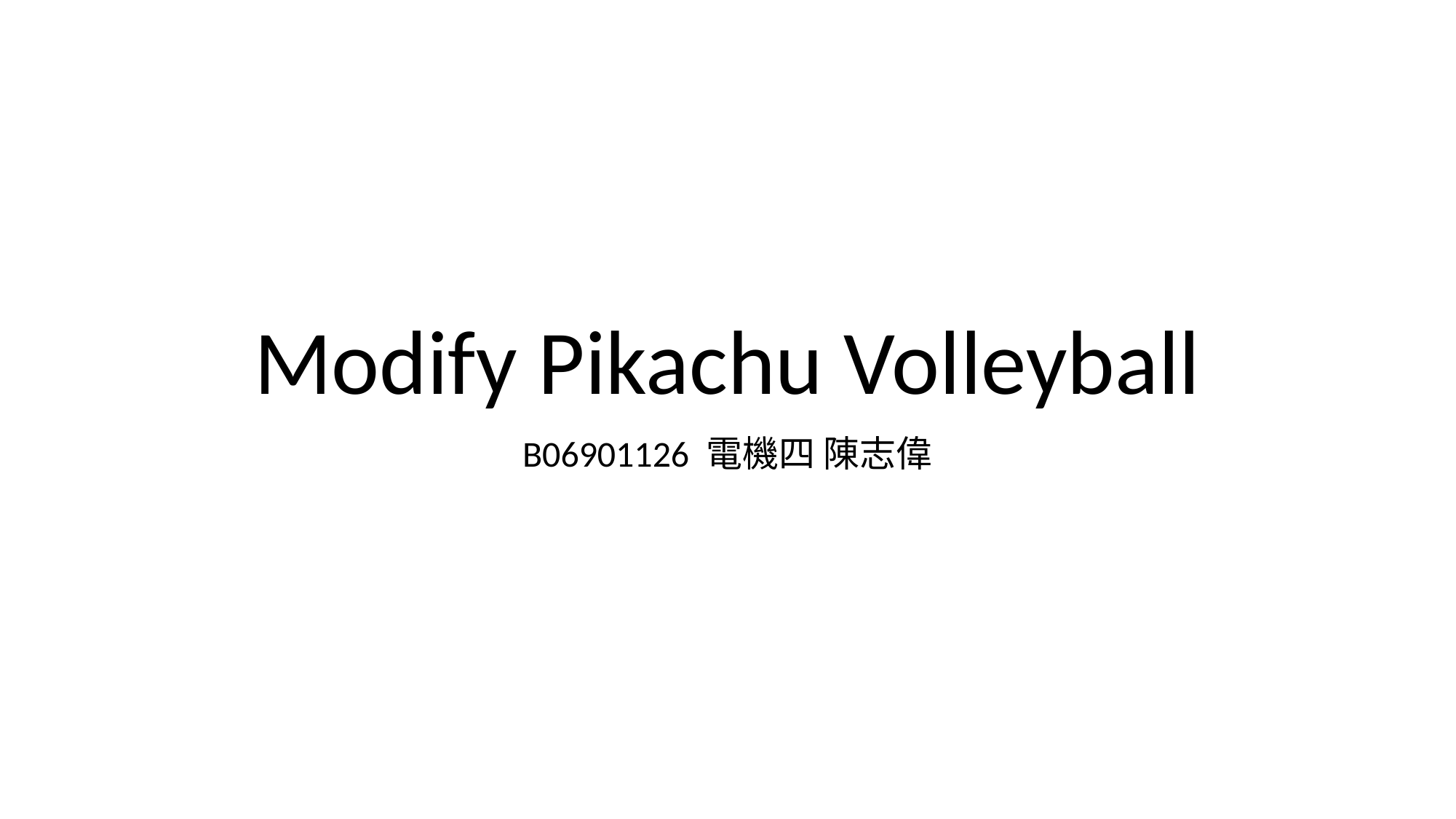

# Modify Pikachu Volleyball
B06901126 電機四 陳志偉